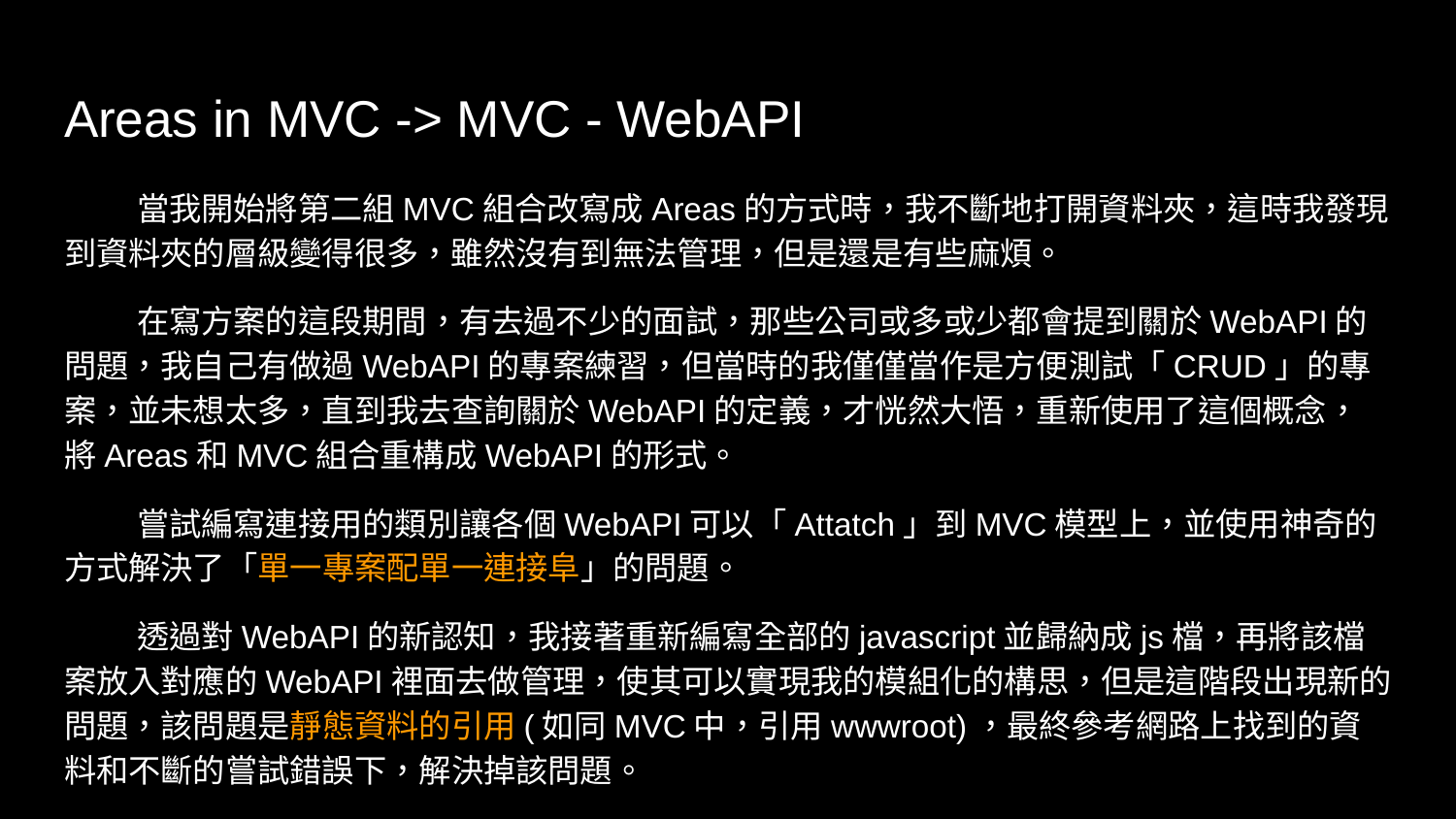

# Areas in MVC -> MVC - WebAPI
當我開始將第二組MVC組合改寫成Areas的方式時，我不斷地打開資料夾，這時我發現到資料夾的層級變得很多，雖然沒有到無法管理，但是還是有些麻煩。
在寫方案的這段期間，有去過不少的面試，那些公司或多或少都會提到關於WebAPI的問題，我自己有做過WebAPI的專案練習，但當時的我僅僅當作是方便測試「CRUD」的專案，並未想太多，直到我去查詢關於WebAPI的定義，才恍然大悟，重新使用了這個概念，將Areas和MVC組合重構成WebAPI的形式。
嘗試編寫連接用的類別讓各個WebAPI可以「Attatch」到MVC模型上，並使用神奇的方式解決了「單一專案配單一連接阜」的問題。
透過對WebAPI的新認知，我接著重新編寫全部的javascript並歸納成js檔，再將該檔案放入對應的WebAPI裡面去做管理，使其可以實現我的模組化的構思，但是這階段出現新的問題，該問題是靜態資料的引用(如同MVC中，引用wwwroot)，最終參考網路上找到的資料和不斷的嘗試錯誤下，解決掉該問題。